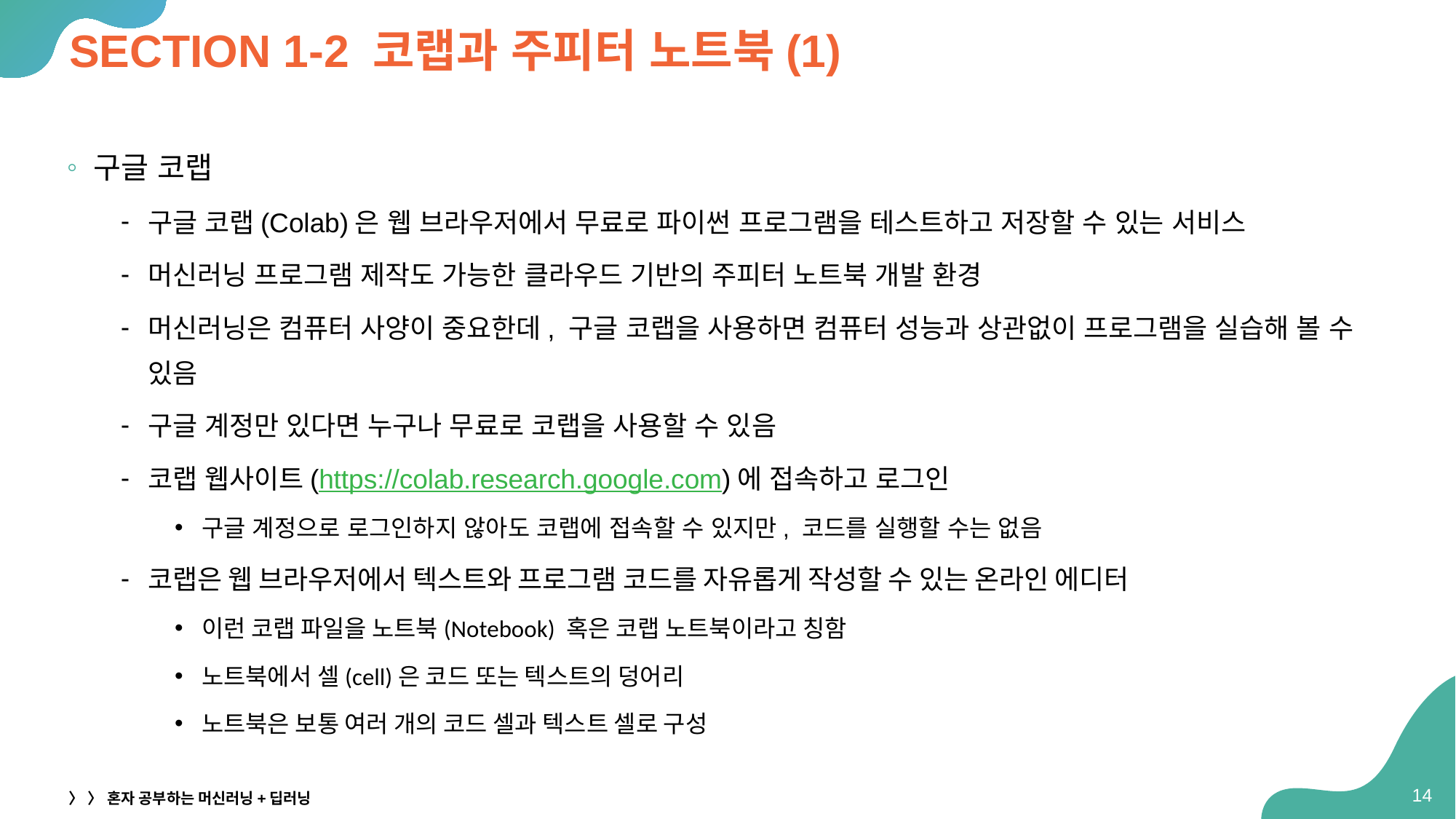

# SECTION 1-2 코랩과 주피터 노트북(1)
구글 코랩
구글 코랩(Colab)은 웹 브라우저에서 무료로 파이썬 프로그램을 테스트하고 저장할 수 있는 서비스
머신러닝 프로그램 제작도 가능한 클라우드 기반의 주피터 노트북 개발 환경
머신러닝은 컴퓨터 사양이 중요한데, 구글 코랩을 사용하면 컴퓨터 성능과 상관없이 프로그램을 실습해 볼 수 있음
구글 계정만 있다면 누구나 무료로 코랩을 사용할 수 있음
코랩 웹사이트(https://colab.research.google.com)에 접속하고 로그인
구글 계정으로 로그인하지 않아도 코랩에 접속할 수 있지만, 코드를 실행할 수는 없음
코랩은 웹 브라우저에서 텍스트와 프로그램 코드를 자유롭게 작성할 수 있는 온라인 에디터
이런 코랩 파일을 노트북(Notebook) 혹은 코랩 노트북이라고 칭함
노트북에서 셀(cell)은 코드 또는 텍스트의 덩어리
노트북은 보통 여러 개의 코드 셀과 텍스트 셀로 구성
14
〉 〉 혼자 공부하는 머신러닝+딥러닝